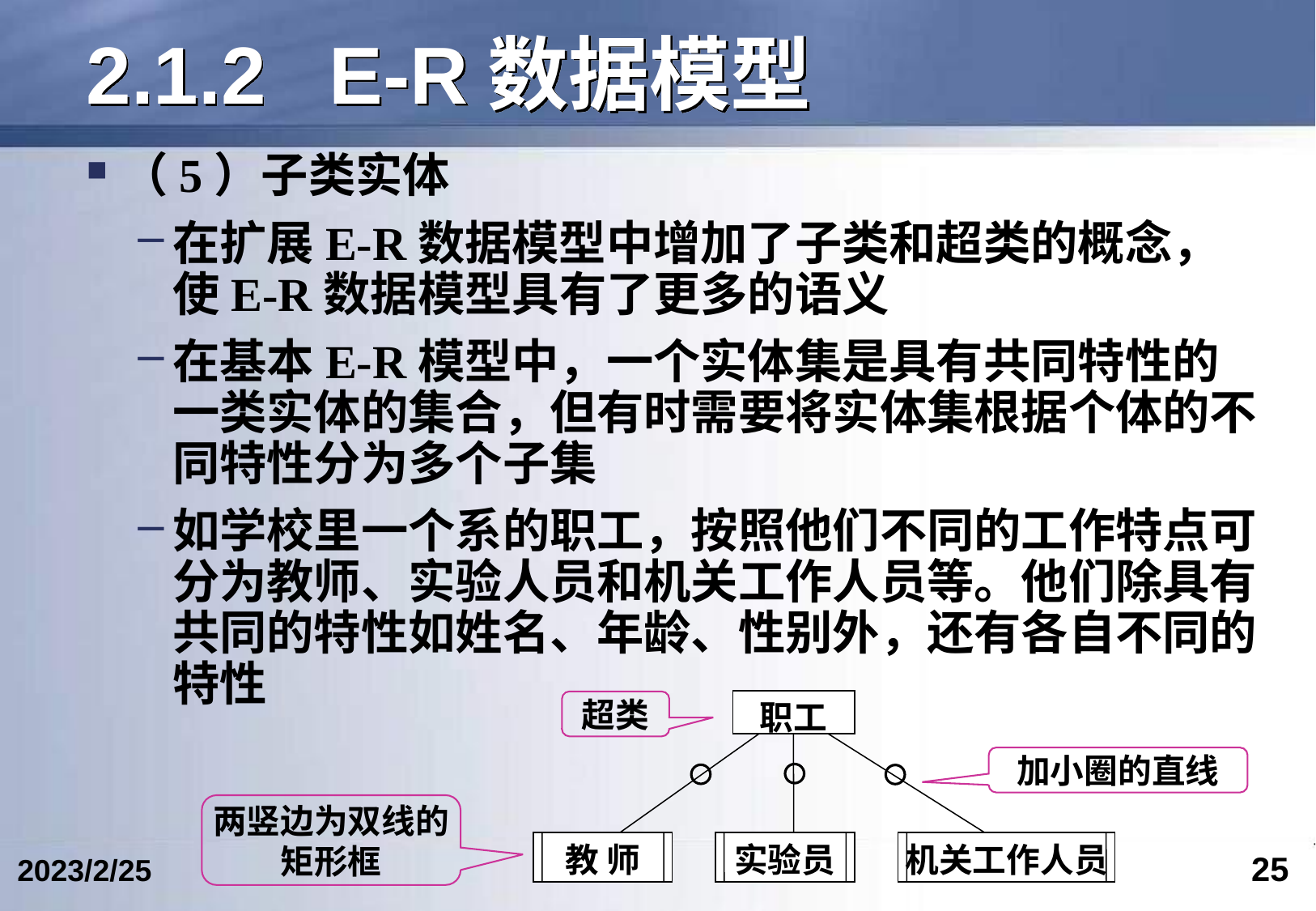

# 2.1.2	E-R数据模型
（5）子类实体
在扩展E-R数据模型中增加了子类和超类的概念，使E-R数据模型具有了更多的语义
在基本E-R模型中，一个实体集是具有共同特性的一类实体的集合，但有时需要将实体集根据个体的不同特性分为多个子集
如学校里一个系的职工，按照他们不同的工作特点可分为教师、实验人员和机关工作人员等。他们除具有共同的特性如姓名、年龄、性别外，还有各自不同的特性
职工

教 师

实验员

机关工作人员

超类
加小圈的直线
两竖边为双线的矩形框
25
2023/2/25